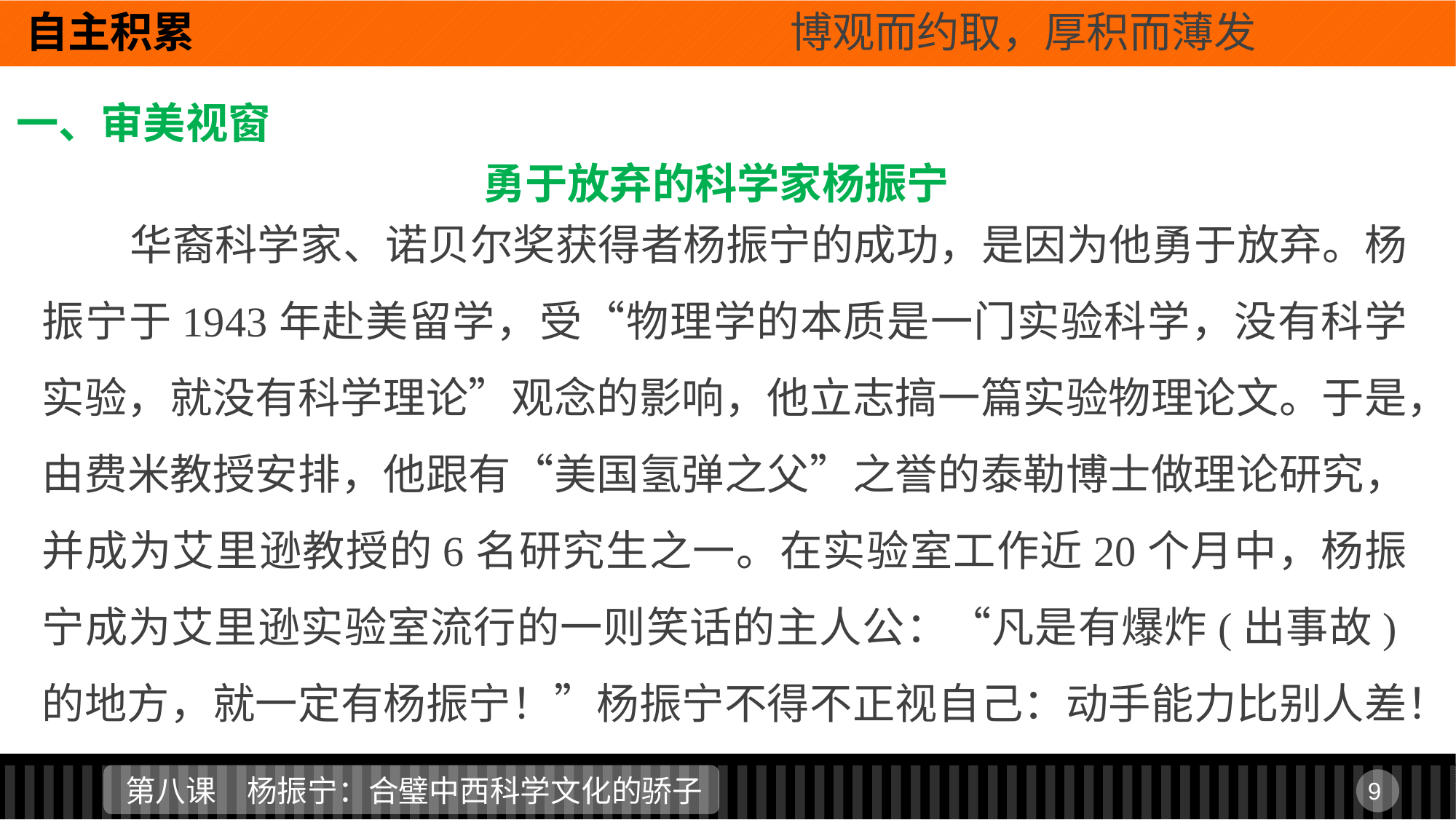

自主积累        					博观而约取，厚积而薄发

一、审美视窗
勇于放弃的科学家杨振宁
        华裔科学家、诺贝尔奖获得者杨振宁的成功，是因为他勇于放弃。杨振宁于1943年赴美留学，受“物理学的本质是一门实验科学，没有科学实验，就没有科学理论”观念的影响，他立志搞一篇实验物理论文。于是，由费米教授安排，他跟有“美国氢弹之父”之誉的泰勒博士做理论研究，并成为艾里逊教授的6名研究生之一。在实验室工作近20个月中，杨振宁成为艾里逊实验室流行的一则笑话的主人公：“凡是有爆炸(出事故)的地方，就一定有杨振宁！”杨振宁不得不正视自己：动手能力比别人差！